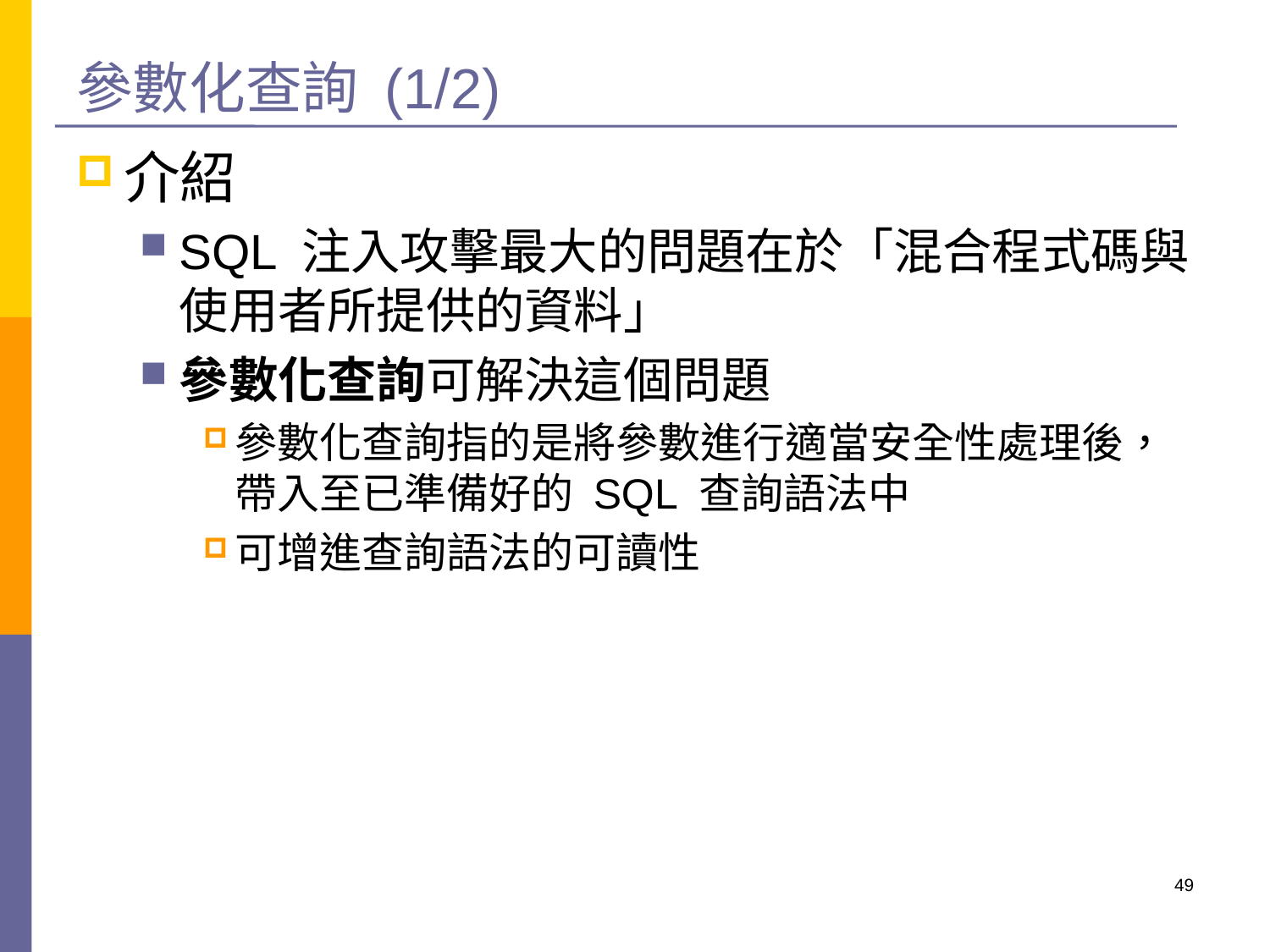

# 參數化查詢 (1/2)
介紹
SQL 注入攻擊最大的問題在於「混合程式碼與使用者所提供的資料」
參數化查詢可解決這個問題
參數化查詢指的是將參數進行適當安全性處理後，帶入至已準備好的 SQL 查詢語法中
可增進查詢語法的可讀性
49